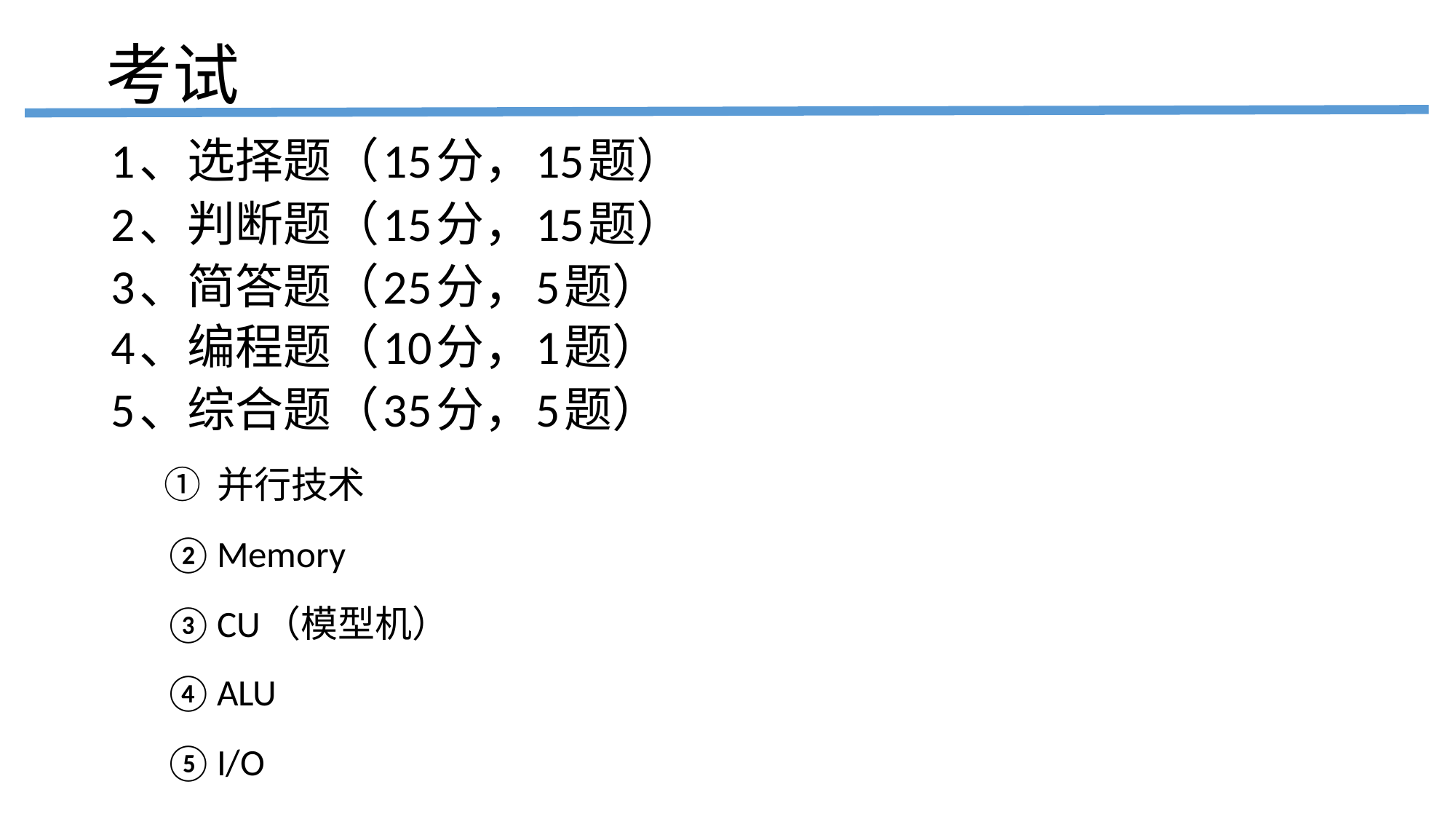

# 考试
1、选择题（15分，15题）
2、判断题（15分，15题）
3、简答题（25分，5题）
4、编程题（10分，1题）
5、综合题（35分，5题）
并行技术
Memory
CU（模型机）
ALU
I/O